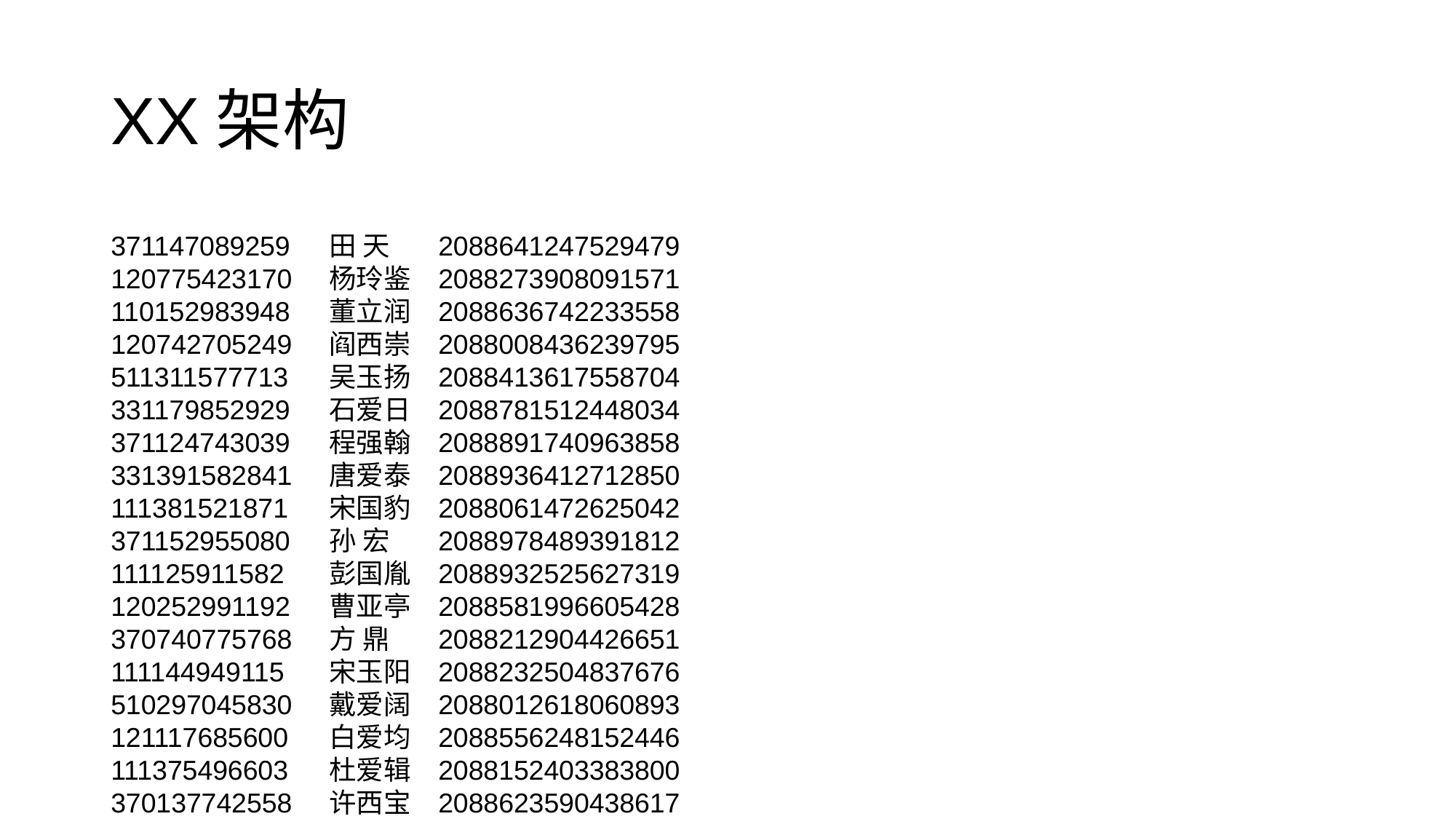

# XX架构
371147089259	田 天	2088641247529479
120775423170	杨玲鉴	2088273908091571
110152983948	董立润	2088636742233558
120742705249	阎西崇	2088008436239795
511311577713	吴玉扬	2088413617558704
331179852929	石爱日	2088781512448034
371124743039	程强翰	2088891740963858
331391582841	唐爱泰	2088936412712850
111381521871	宋国豹	2088061472625042
371152955080	孙 宏	2088978489391812
111125911582	彭国胤	2088932525627319
120252991192	曹亚亭	2088581996605428
370740775768	方 鼎	2088212904426651
111144949115	宋玉阳	2088232504837676
510297045830	戴爱阔	2088012618060893
121117685600	白爱均	2088556248152446
111375496603	杜爱辑	2088152403383800
370137742558	许西宝	2088623590438617
510165245418	蒋 敬	2088306840077405
510108963552	阎爱泰	2088846028722442
110192631269	丁玲艳	2088891485406976
510640327130	刘西沁	2088576130443849
371365843362	张玲渤	2088276041378882
120771704359	白立昀	2088828777751806
120647427520	邹 钰	2088912324498693
370251119140	孙 诺	2088506739575835
110160084159	傅强壮	2088713974867015
330235437875	胡国硕	2088401239533500
370253668730	许立钟	2088413570184598
120606178793	彭玉忠	2088106668872200
331185320618	朱玲杰	2088992929417822
370683862952	方大颢	2088442456817083
510297650357	彭亚滔	2088981080744869
511328113901	戴强品	2088576684266231
110726827192	朱西陈	2088641978550405
120164871590	汪 皓	2088661537311772
510669640282	周 攀	2088718434250666
121114081738	吴 敬	2088578497672610
371164154692	郑强宸	2088201293130603
120777333546	宋玲辰	2088402412166925
111129727238	任亚冬	2088403963987883
330713874581	周国牧	2088426398757899
510759802857	徐 笛	2088576794477487
510719184953	姚亚杨	2088503672796553
511113584327	彭国耕	2088912257532289
510735015806	冯亚宪	2088921551250554
370140689902	高强键	2088992981466525
120228234752	魏大丰	2088456190954377
511352922883	唐玉裙	2088032524152992
110142226204	卢玉铮	2088601820380144
510158368205	陈大凤	2088692547304036
111161336302	陈强澄	2088612562228464
371154197092	郝玲令	2088123669980250
510643169160	夏 好	2088402266520624
510167423418	汪 舒	2088281303717341
510114797447	白 凯	2088976476258369
120174681174	潘亚辰	2088342773290689
370668544616	张玉雪	2088133925193504
330637692950	王强甜	2088996144388097
110730583979	田玉锦	2088863715338206
120732752924	许亚令	2088003133824051
120258340745	郭爱宪	2088611553471198
110713547710	宋亚勃	2088883815178083
330229874587	谢玲欢	2088513135889499
331189171018	苏大灿	2088003172604819
120763608405	汪国双	2088716168495122
110116762314	彭 昊	2088491203739832
120620741175	姜 利	2088826988967078
110112005142	姚玉宾	2088412144984099
510691045480	阎西靓	2088708124308890
371327608702	高强劲	2088218346100361
121112972826	宋国轲	2088068269453385
121189356425	方亚路	2088042336837628
120693511432	姚 捷	2088818395580804
110646492335	郝立澎	2088942097947099
511361981170	彭 胤	2088626090751983
371336296779	朱玲懿	2088982673501649
510795016221	潘强游	2088658779982284
330776626170	贾爱懿	2088442643034825
110756832269	许 玄	2088671828090221
110647731257	陈西锴	2088828925713644
110628473694	郭国密	2088488061288365
511138044715	曾 水	2088512860717462
371186140608	姚 杭	2088201449861420
111358306260	杨国迁	2088778175632570
331187108883	曹玲元	2088911914635082
510660700490	黄立澄	2088763038406976
510680399168	田立峻	2088381081427613
330241267554	邓 放	2088706294851521
110219531530	唐亚存	2088243924932082
120753709719	杜亚雨	2088571451349413
330745679399	董西杰	2088806823650539
110115921627	董玲瑛	2088486061048691
110609926848	金 耘	2088478301344719
110215052807	萧玲北	2088631872220632
111389728947	周 琼	2088822475497713
111172850308	蔡 吉	2088268602091252
510167870157	何亚斐	2088132839829933
371174952813	李玉锐	2088898229768293
370752791231	廖玉周	2088521239997766